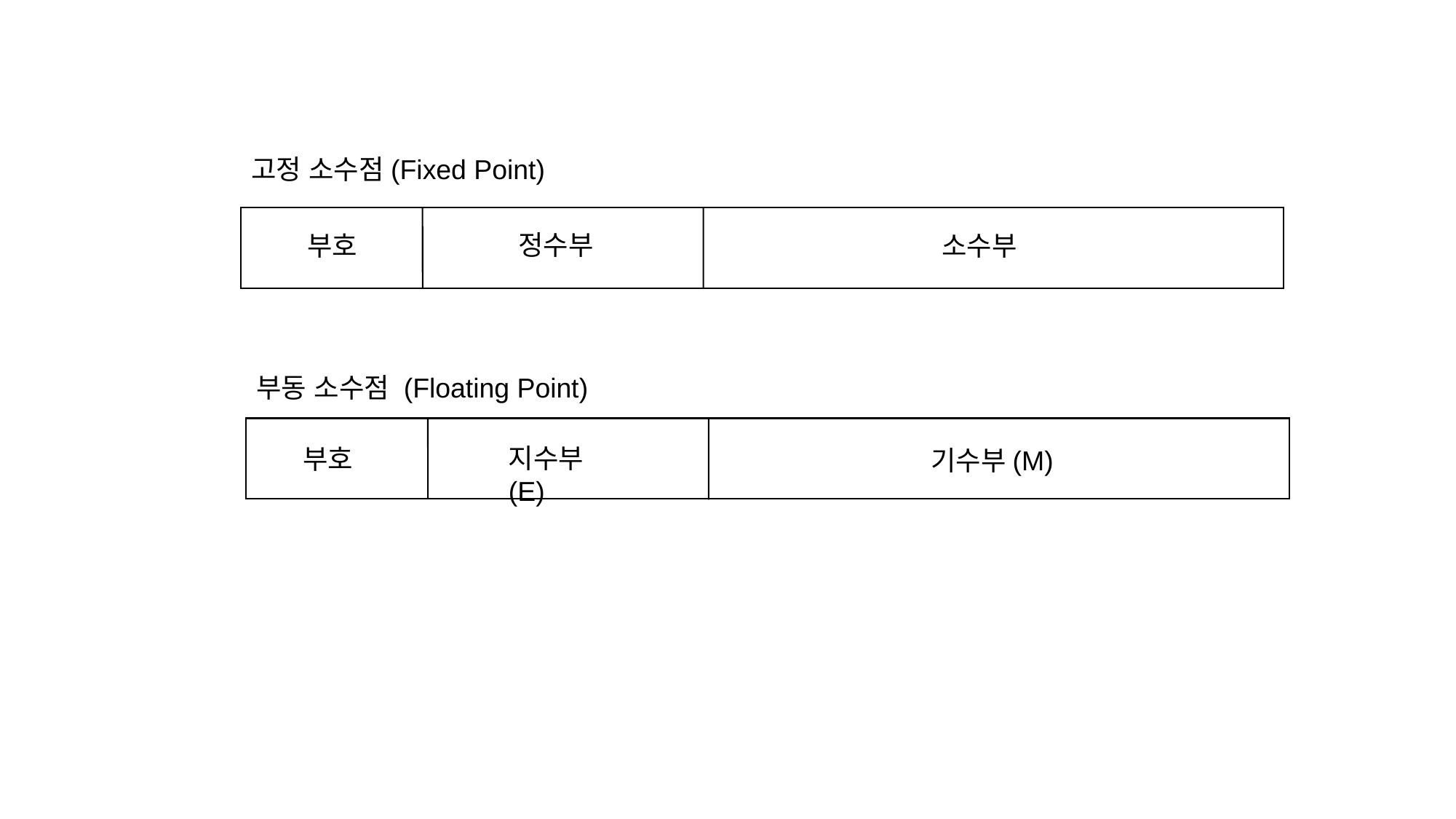

고정 소수점(Fixed Point)

정수부
부호
소수부
부동 소수점 (Floating Point)

지수부(E)
부호
기수부(M)